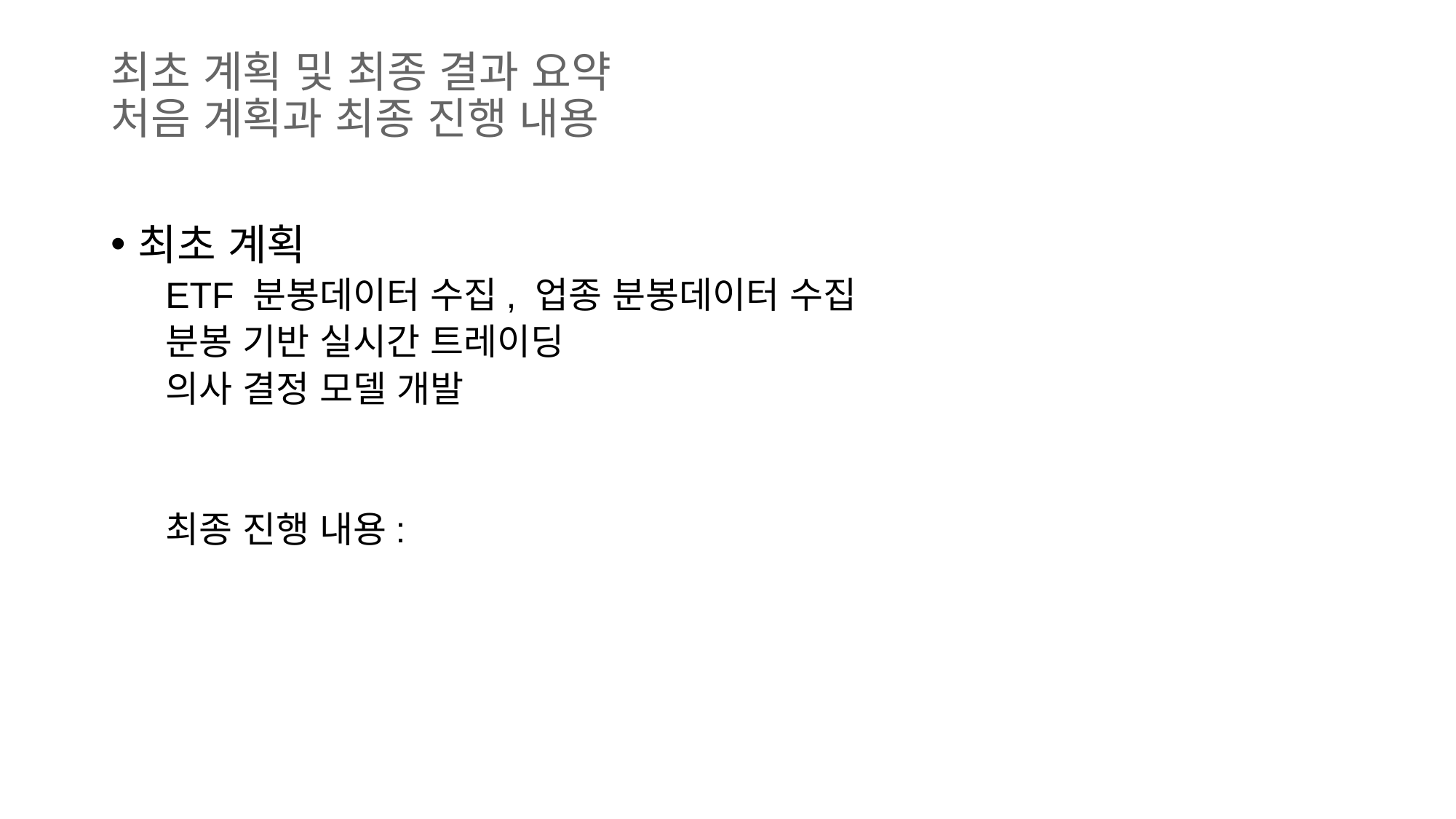

# 최초 계획 및 최종 결과 요약 처음 계획과 최종 진행 내용
최초 계획
ETF 분봉데이터 수집, 업종 분봉데이터 수집
분봉 기반 실시간 트레이딩
의사 결정 모델 개발

최종 진행 내용: